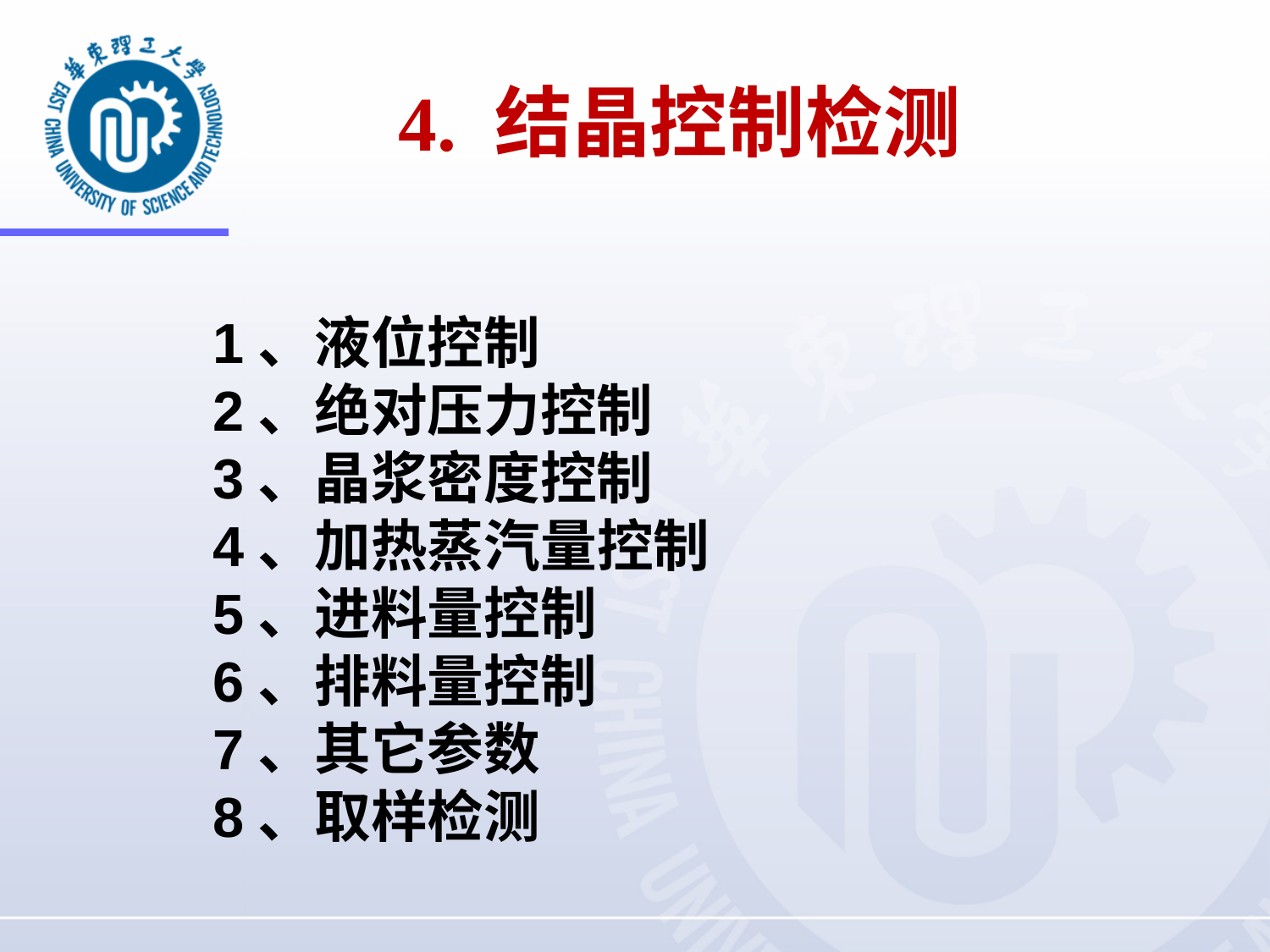

4. 结晶控制检测
1、液位控制
2、绝对压力控制
3、晶浆密度控制
4、加热蒸汽量控制
5、进料量控制
6、排料量控制
7、其它参数
8、取样检测